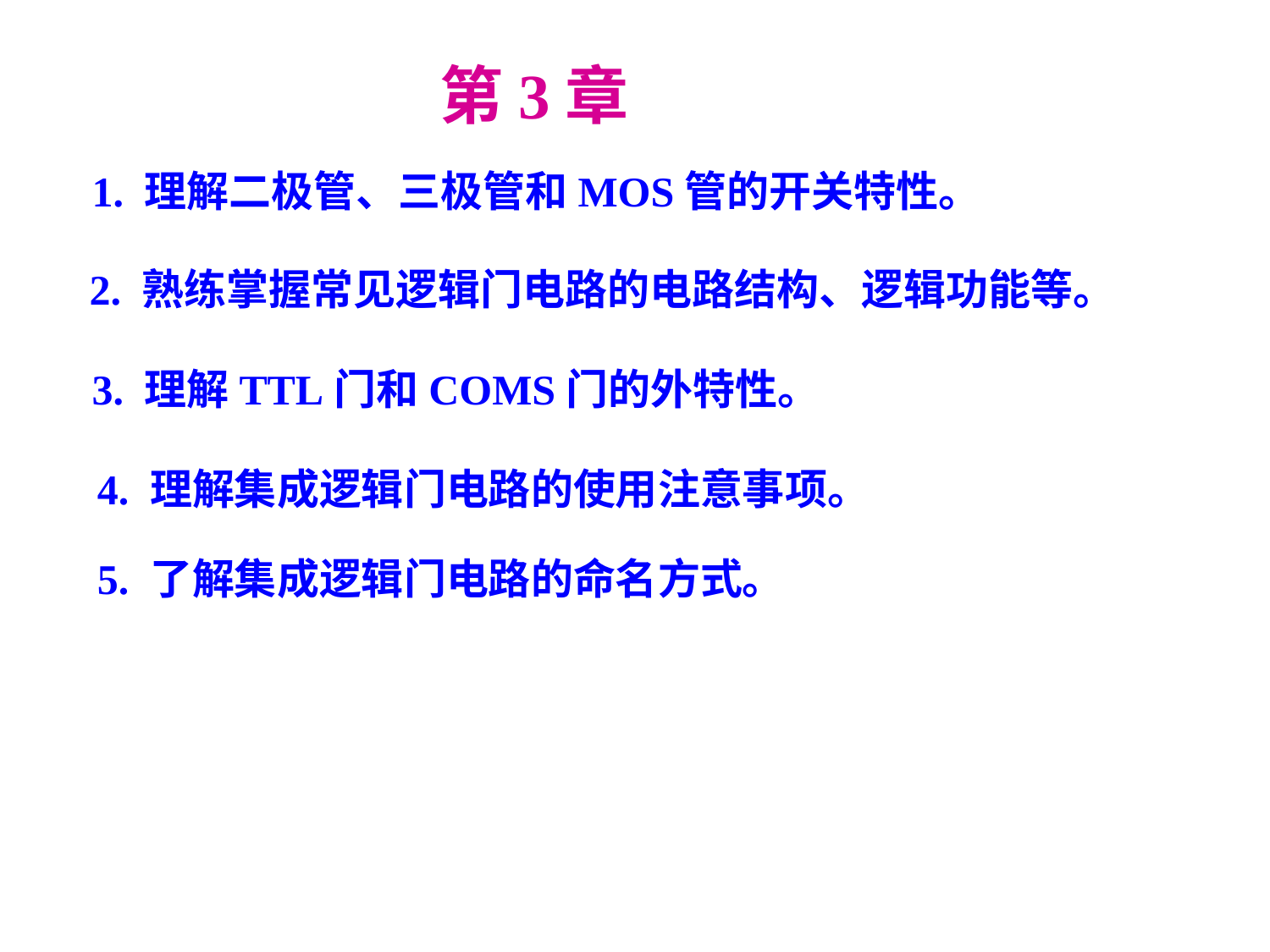

第3章
1. 理解二极管、三极管和MOS管的开关特性。
2. 熟练掌握常见逻辑门电路的电路结构、逻辑功能等。
3. 理解TTL门和COMS门的外特性。
4. 理解集成逻辑门电路的使用注意事项。
5. 了解集成逻辑门电路的命名方式。